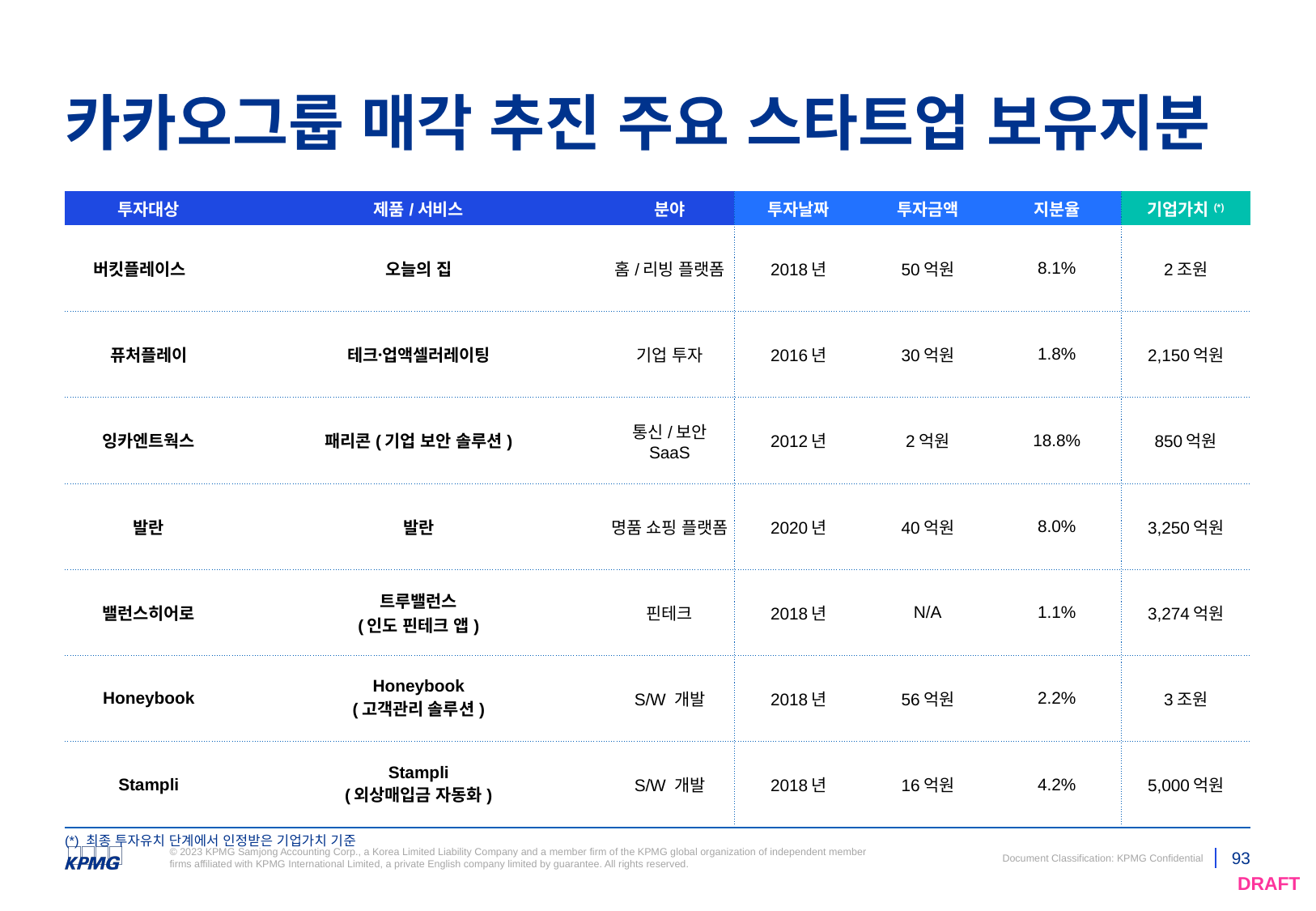

# 카카오그룹 매각 추진 주요 스타트업 보유지분
| 투자대상 | 제품/서비스 | 분야 | 투자날짜 | 투자금액 | 지분율 | 기업가치(\*) |
| --- | --- | --- | --- | --- | --- | --- |
| 버킷플레이스 | 오늘의 집 | 홈/리빙 플랫폼 | 2018년 | 50억원 | 8.1% | 2조원 |
| 퓨처플레이 | 테크업〮액셀러레이팅 | 기업 투자 | 2016년 | 30억원 | 1.8% | 2,150억원 |
| 잉카엔트웍스 | 패리콘(기업 보안 솔루션) | 통신/보안 SaaS | 2012년 | 2억원 | 18.8% | 850억원 |
| 발란 | 발란 | 명품 쇼핑 플랫폼 | 2020년 | 40억원 | 8.0% | 3,250억원 |
| 밸런스히어로 | 트루밸런스 (인도 핀테크 앱) | 핀테크 | 2018년 | N/A | 1.1% | 3,274억원 |
| Honeybook | Honeybook (고객관리 솔루션) | S/W 개발 | 2018년 | 56억원 | 2.2% | 3조원 |
| Stampli | Stampli (외상매입금 자동화) | S/W 개발 | 2018년 | 16억원 | 4.2% | 5,000억원 |
(*) 최종 투자유치 단계에서 인정받은 기업가치 기준